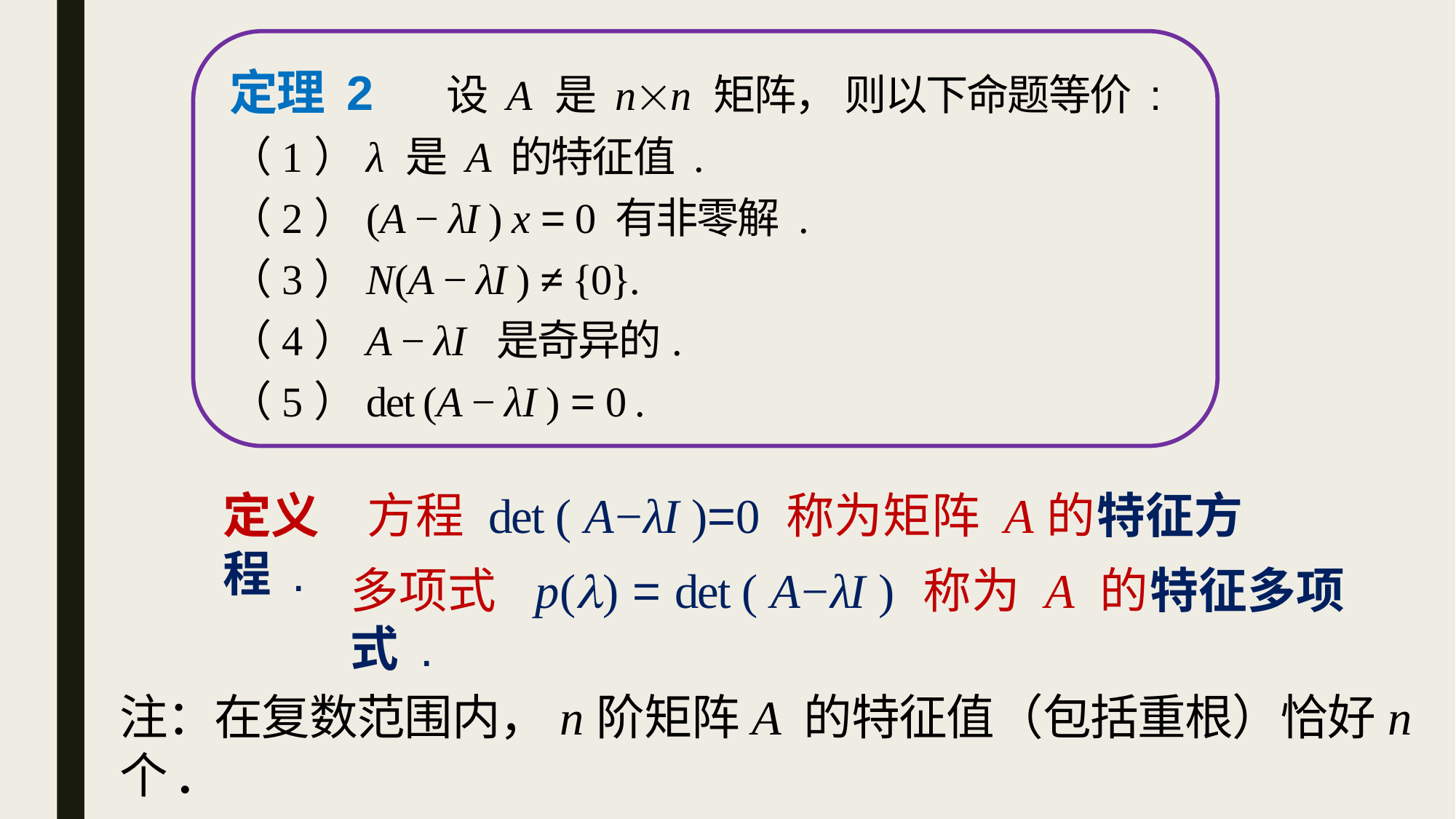

定理 2     设 A 是 n×n 矩阵， 则以下命题等价 :
（1）λ 是 A 的特征值 .
（2）(A − λI ) x = 0 有非零解 .
（3）N(A − λI ) ≠ {0}.
（4）A − λI  是奇异的.
（5）det (A − λI ) = 0 .
定义    方程 det ( A−λI )=0 称为矩阵 A的特征方程 .
多项式  p(λ) = det ( A−λI ) 称为 A 的特征多项式 .
注：在复数范围内，n阶矩阵A 的特征值（包括重根）恰好n个.